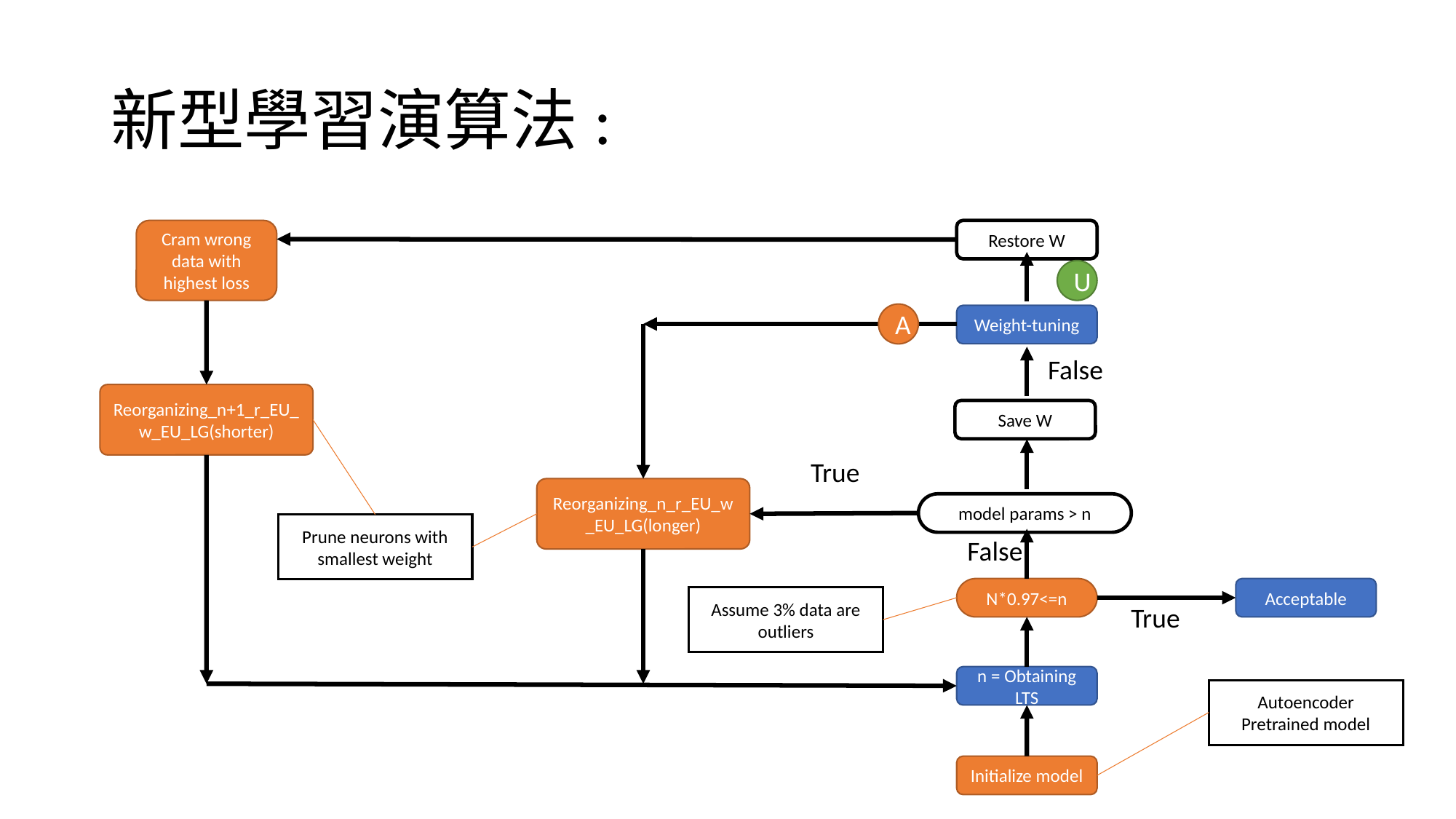

# 新型學習演算法:
Cram wrong data with highest loss
Restore W
U
A
Weight-tuning
False
Reorganizing_n+1_r_EU_w_EU_LG(shorter)
Save W
True
Reorganizing_n_r_EU_w_EU_LG(longer)
model params > n
Prune neurons with smallest weight
False
N*0.97<=n
Acceptable
Assume 3% data are outliers
True
n = Obtaining
LTS
Autoencoder
Pretrained model
Initialize model